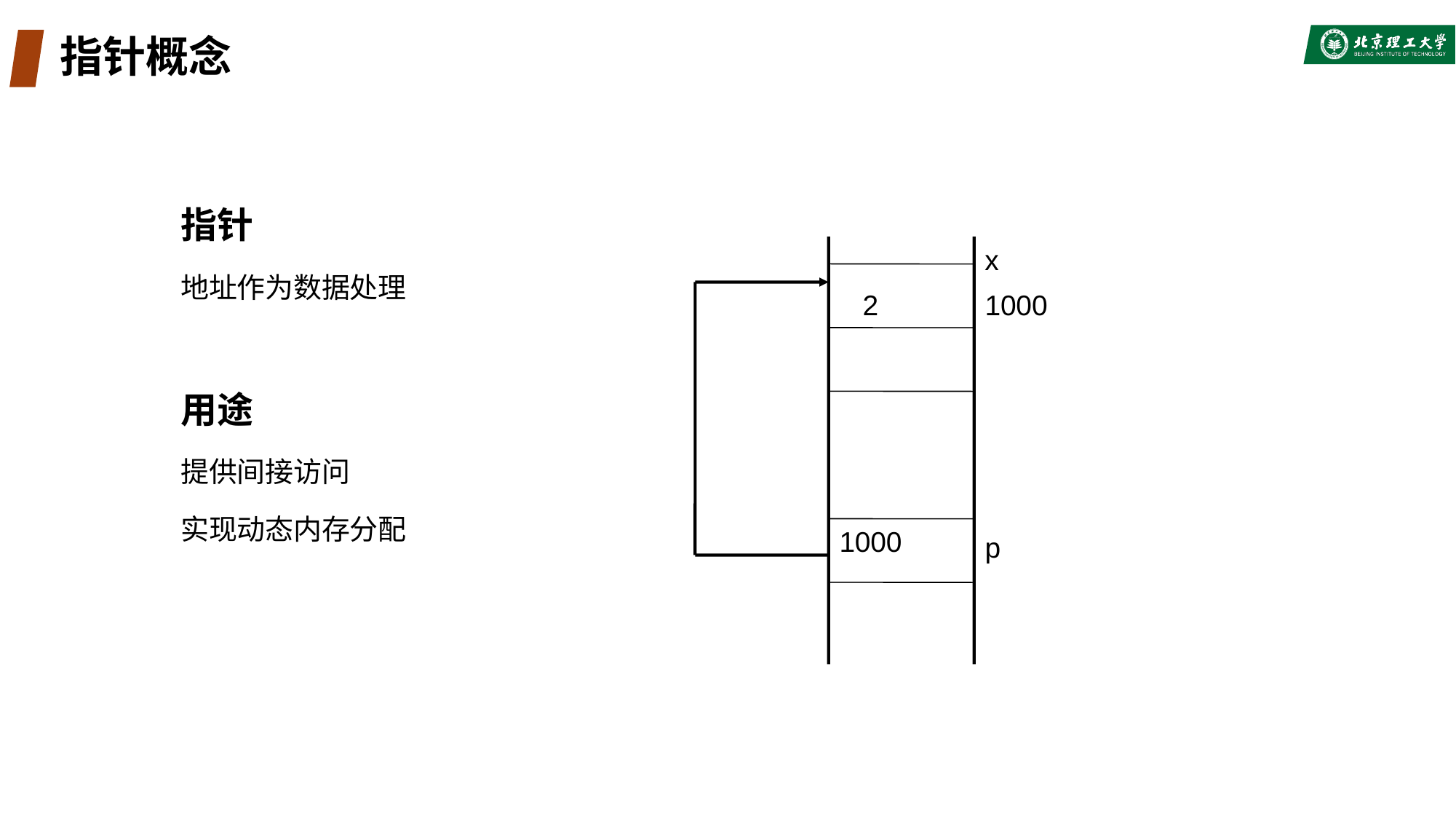

# 指针概念
指针
地址作为数据处理

用途
提供间接访问
实现动态内存分配

   2
1000
1000
x
p